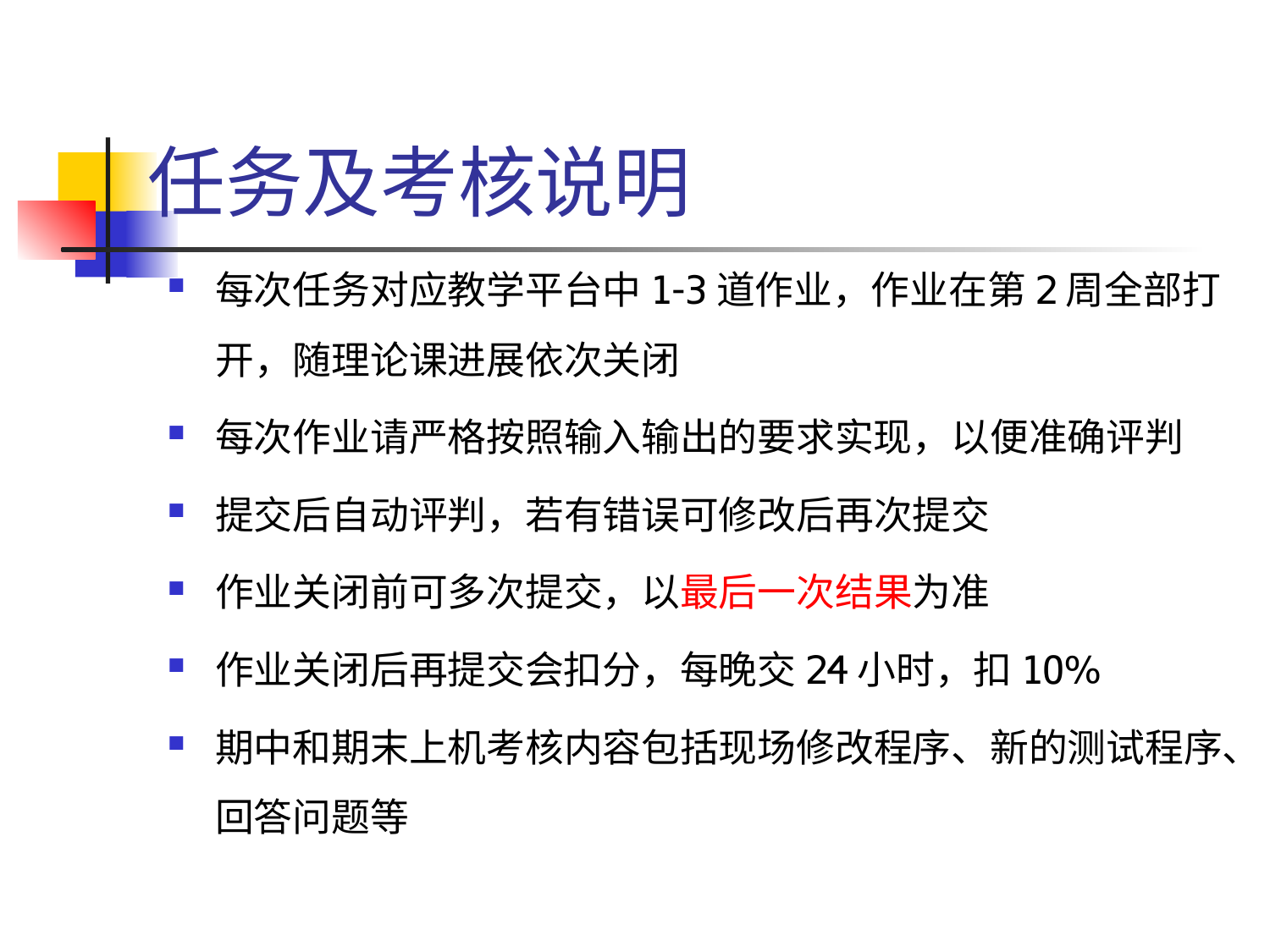

# 任务及考核说明
每次任务对应教学平台中1-3道作业，作业在第2周全部打开，随理论课进展依次关闭
每次作业请严格按照输入输出的要求实现，以便准确评判
提交后自动评判，若有错误可修改后再次提交
作业关闭前可多次提交，以最后一次结果为准
作业关闭后再提交会扣分，每晚交24小时，扣10%
期中和期末上机考核内容包括现场修改程序、新的测试程序、回答问题等